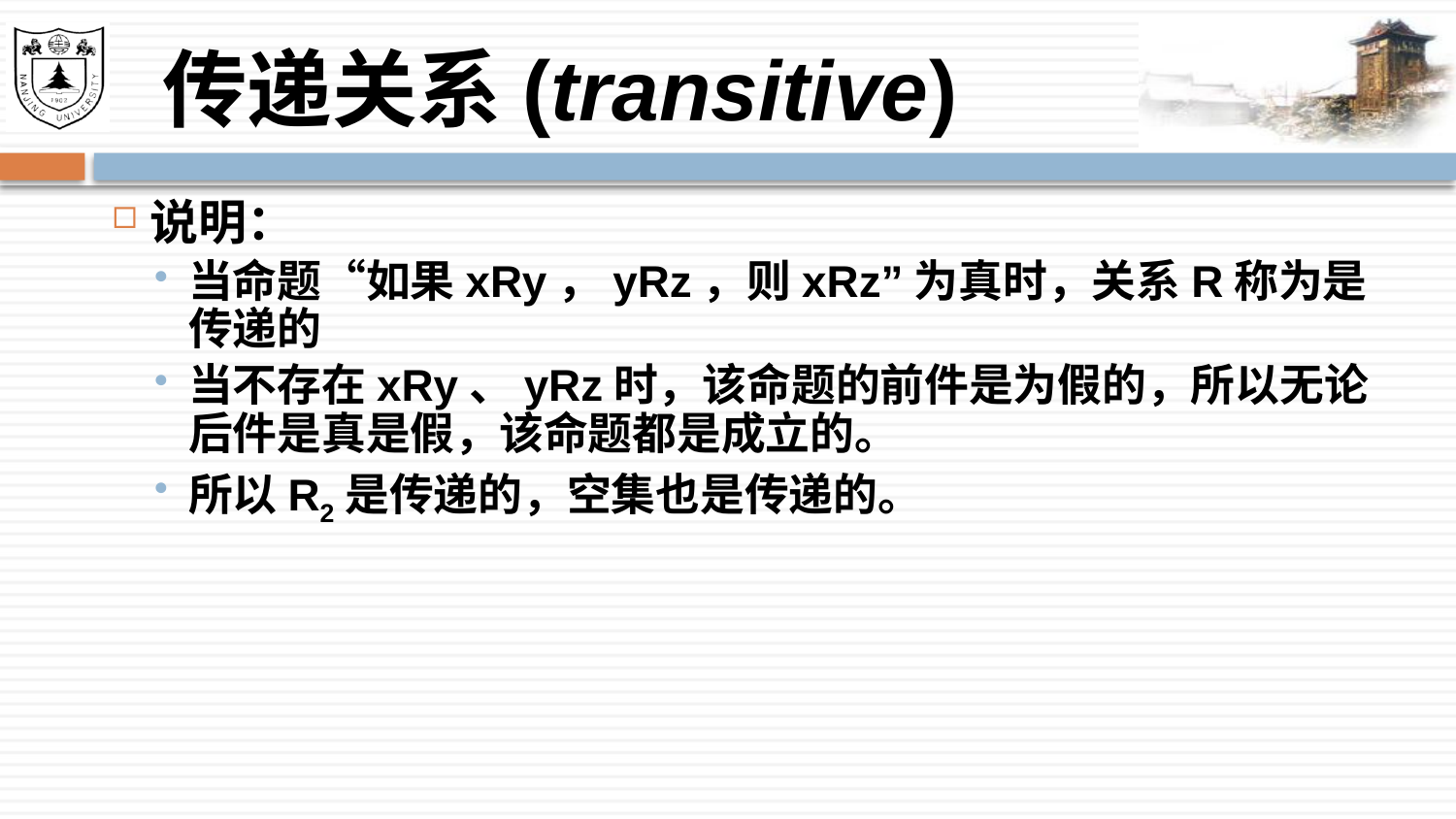

# 传递关系(transitive)
说明：
当命题“如果xRy，yRz，则xRz”为真时，关系R称为是传递的
当不存在xRy、yRz时，该命题的前件是为假的，所以无论后件是真是假，该命题都是成立的。
所以R2是传递的，空集也是传递的。